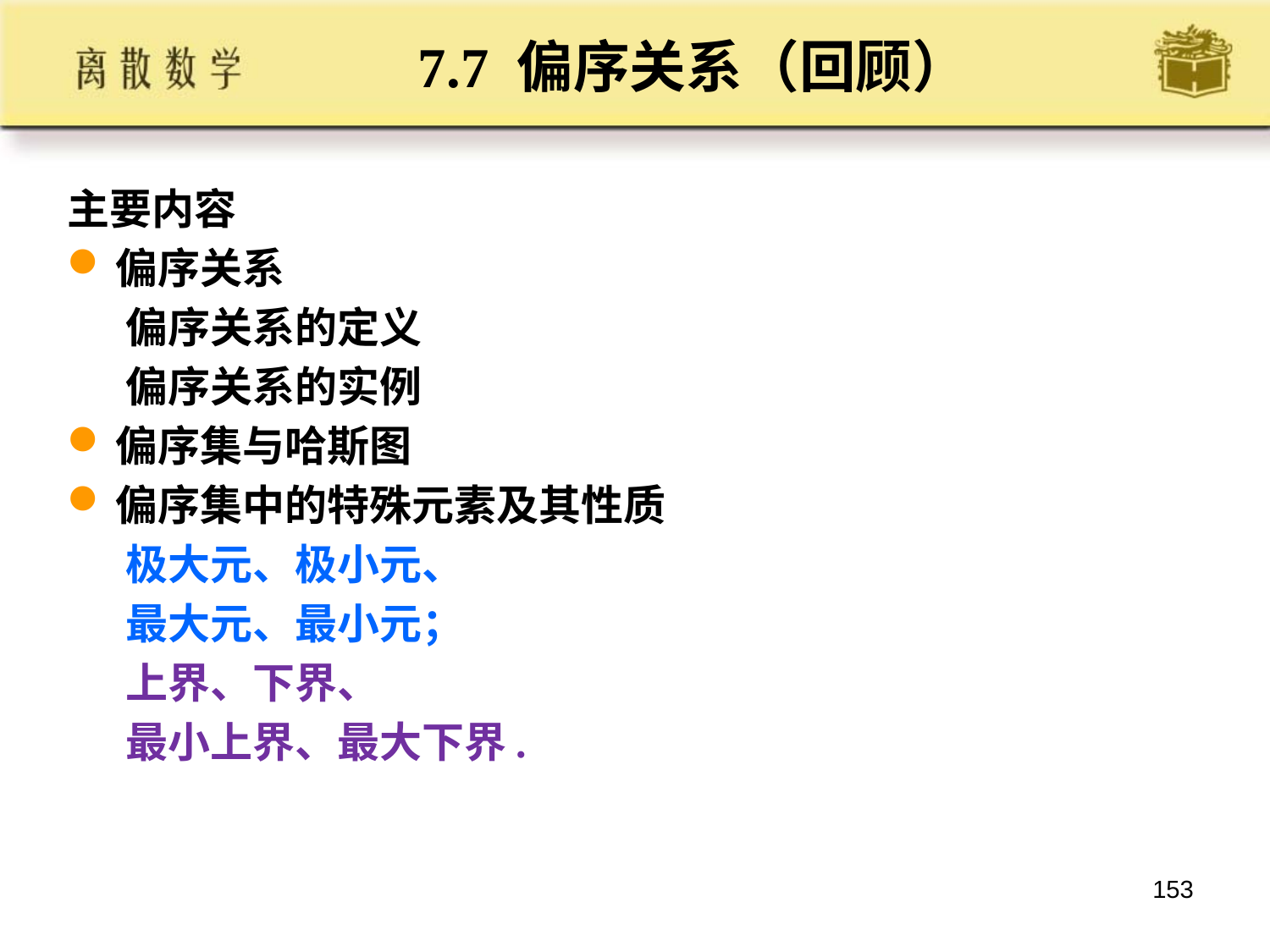

# 7.7 偏序关系（回顾）
主要内容
偏序关系
     偏序关系的定义
     偏序关系的实例
偏序集与哈斯图
偏序集中的特殊元素及其性质
     极大元、极小元、
     最大元、最小元；
     上界、下界、
     最小上界、最大下界.
153